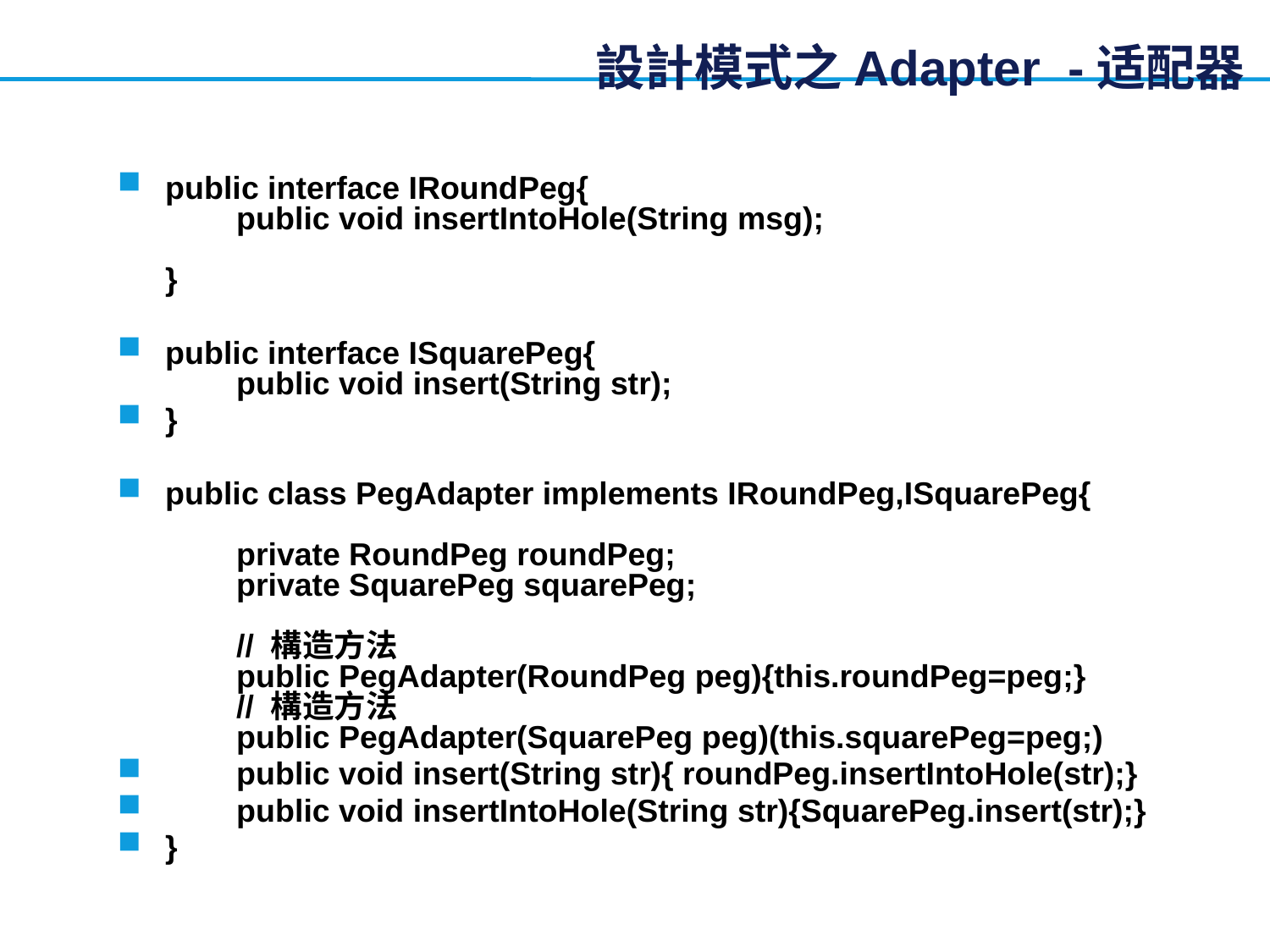

# 設計模式之Adapter  -适配器
public interface IRoundPeg{
　　public void insertIntoHole(String msg);
}

public interface ISquarePeg{
　　public void insert(String str);
}

public class PegAdapter implements IRoundPeg,ISquarePeg{
　　private RoundPeg roundPeg;
　　private SquarePeg squarePeg;
　　// 構造方法
　　public PegAdapter(RoundPeg peg){this.roundPeg=peg;}
　　// 構造方法
　　public PegAdapter(SquarePeg peg)(this.squarePeg=peg;)
　　public void insert(String str){ roundPeg.insertIntoHole(str);}
　　public void insertIntoHole(String str){SquarePeg.insert(str);}
}